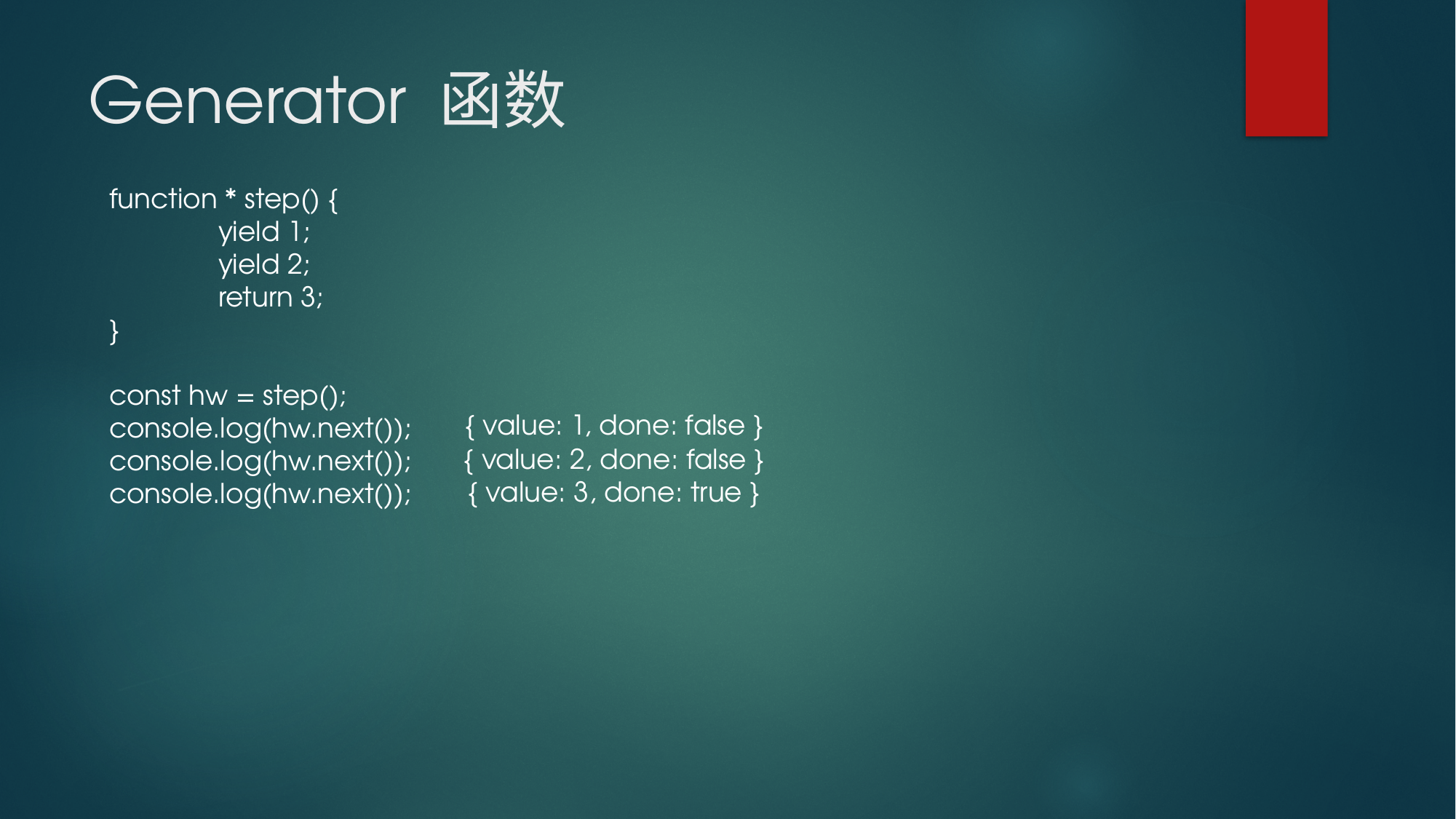

# Generator 函数
function * step() {
	yield 1;
	yield 2;
	return 3;
}
const hw = step();
console.log(hw.next());
console.log(hw.next());
console.log(hw.next());
{ value: 1, done: false }
{ value: 2, done: false }
{ value: 3, done: true }